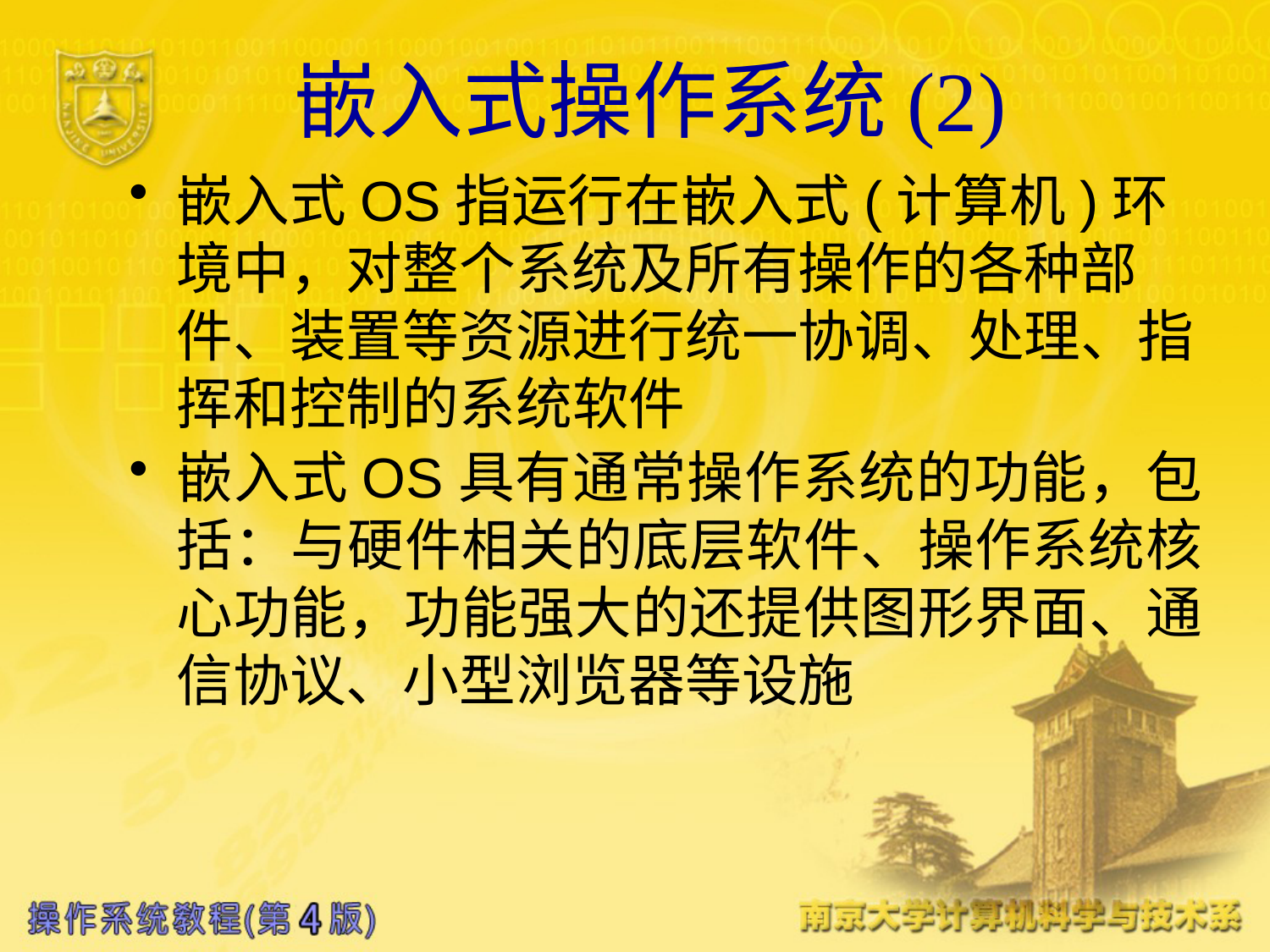

# 嵌入式操作系统(2)
嵌入式OS指运行在嵌入式(计算机)环境中，对整个系统及所有操作的各种部件、装置等资源进行统一协调、处理、指挥和控制的系统软件
嵌入式OS具有通常操作系统的功能，包括：与硬件相关的底层软件、操作系统核心功能，功能强大的还提供图形界面、通信协议、小型浏览器等设施